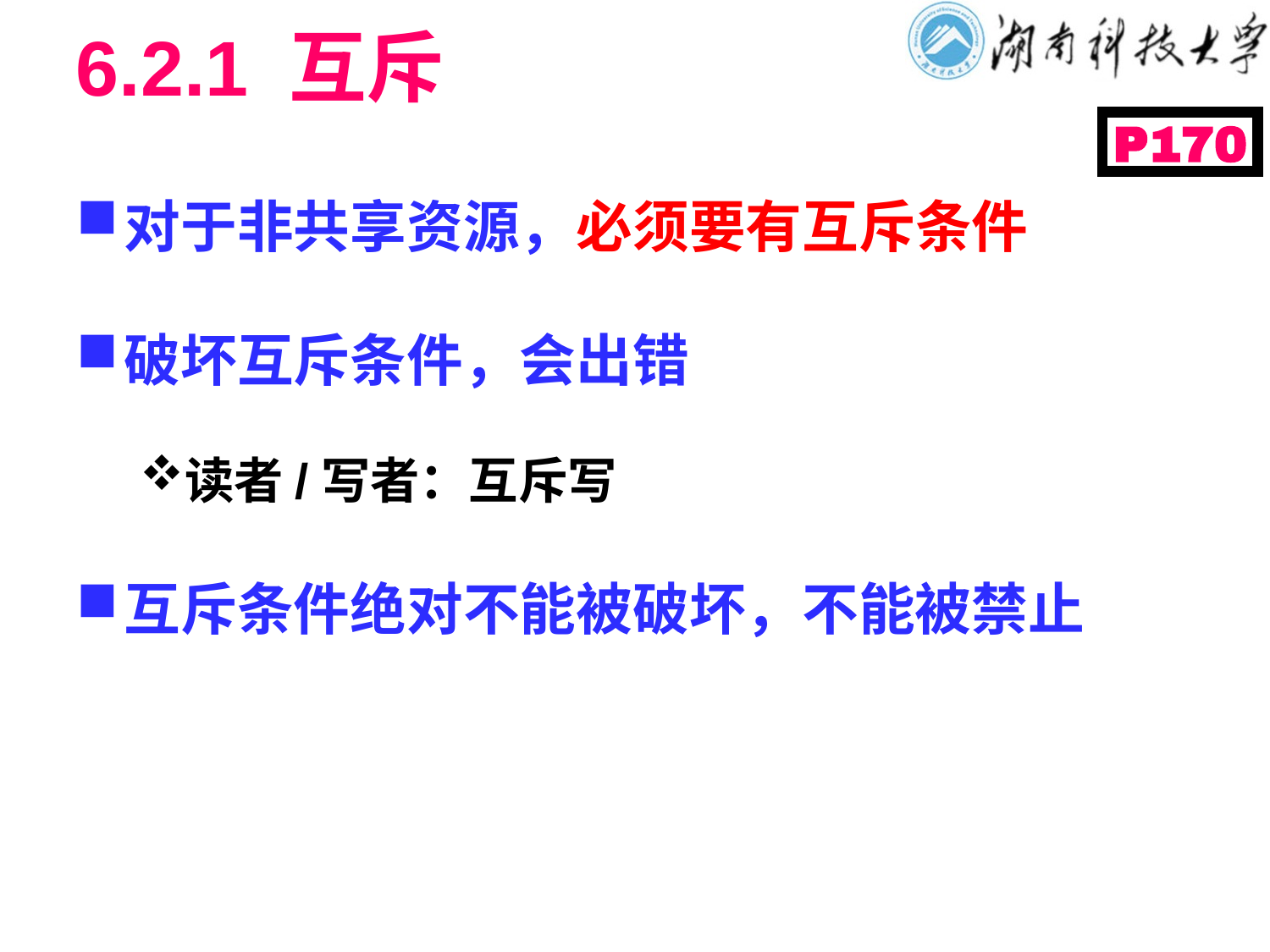

# 6.2.1 互斥
P170
对于非共享资源，必须要有互斥条件
破坏互斥条件，会出错
读者/写者：互斥写
互斥条件绝对不能被破坏，不能被禁止